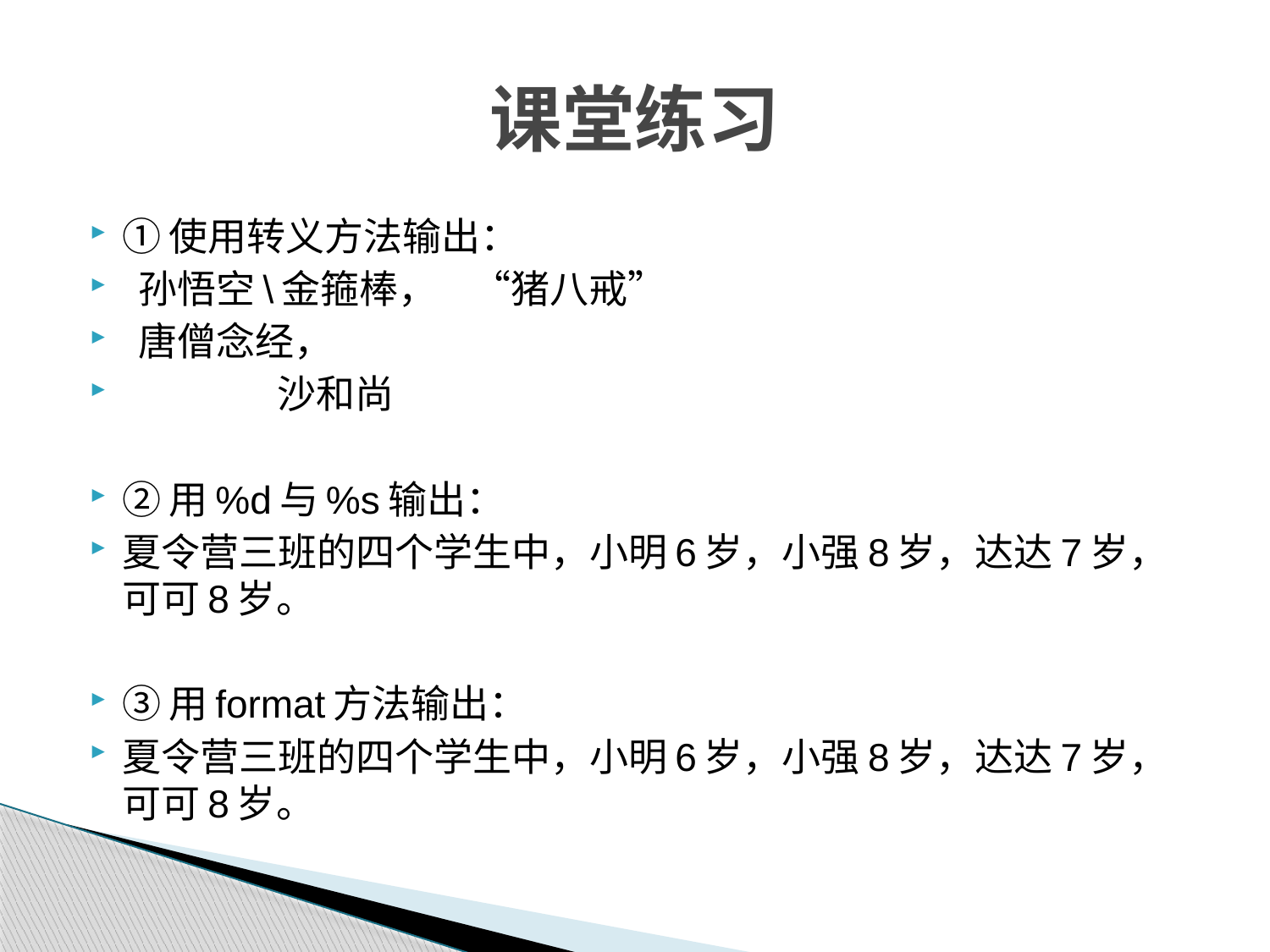

# 课堂练习
①使用转义方法输出：
 孙悟空\金箍棒，    “猪八戒”
 唐僧念经，
                 沙和尚

②用%d与%s输出：
夏令营三班的四个学生中，小明6岁，小强8岁，达达7岁，可可8岁。

③用format方法输出：
夏令营三班的四个学生中，小明6岁，小强8岁，达达7岁，可可8岁。